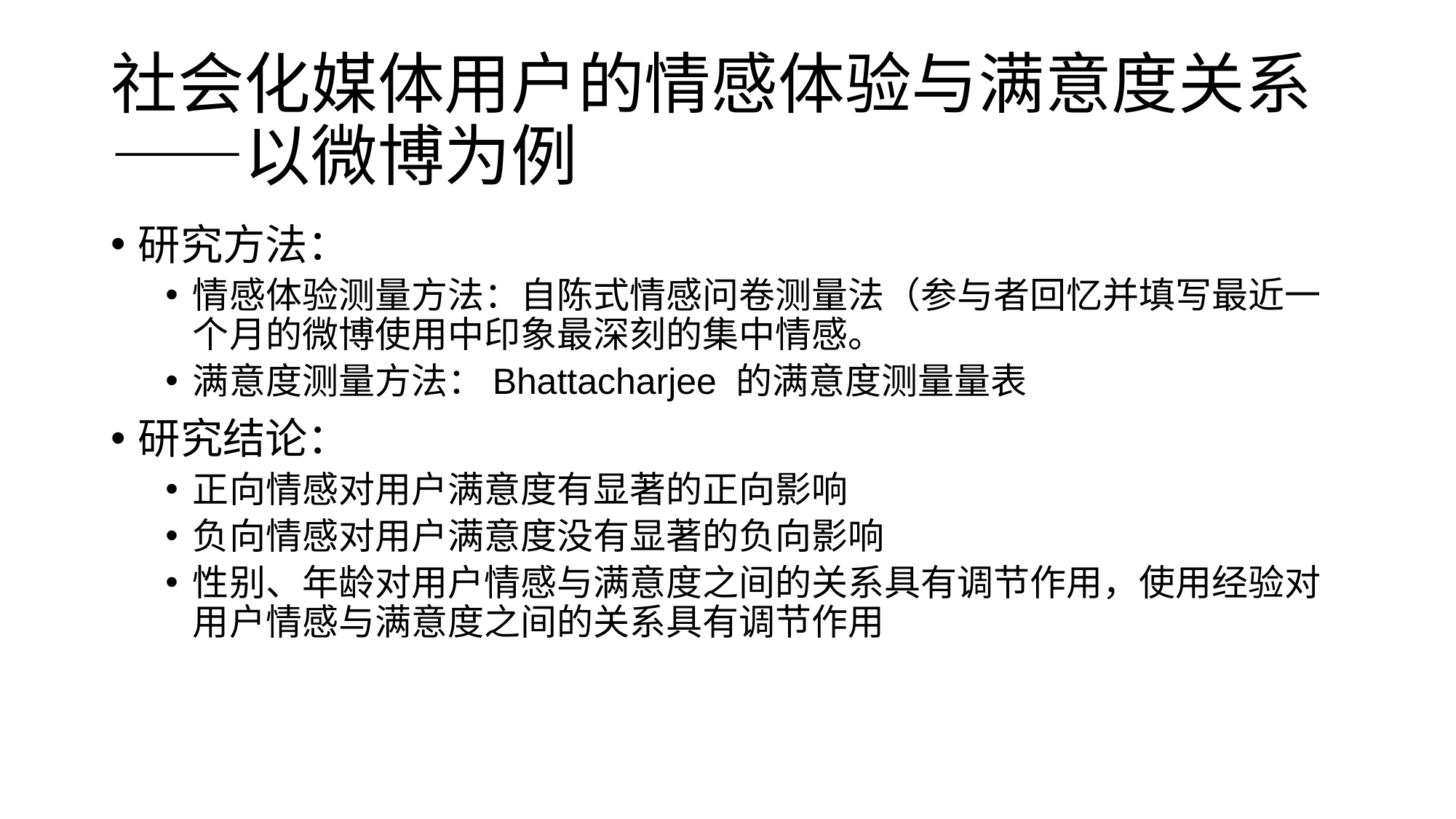

# 社会化媒体用户的情感体验与满意度关系——以微博为例
研究方法：
情感体验测量方法：自陈式情感问卷测量法（参与者回忆并填写最近一个月的微博使用中印象最深刻的集中情感。
满意度测量方法：Bhattacharjee 的满意度测量量表
研究结论：
正向情感对用户满意度有显著的正向影响
负向情感对用户满意度没有显著的负向影响
性别、年龄对用户情感与满意度之间的关系具有调节作用，使用经验对用户情感与满意度之间的关系具有调节作用